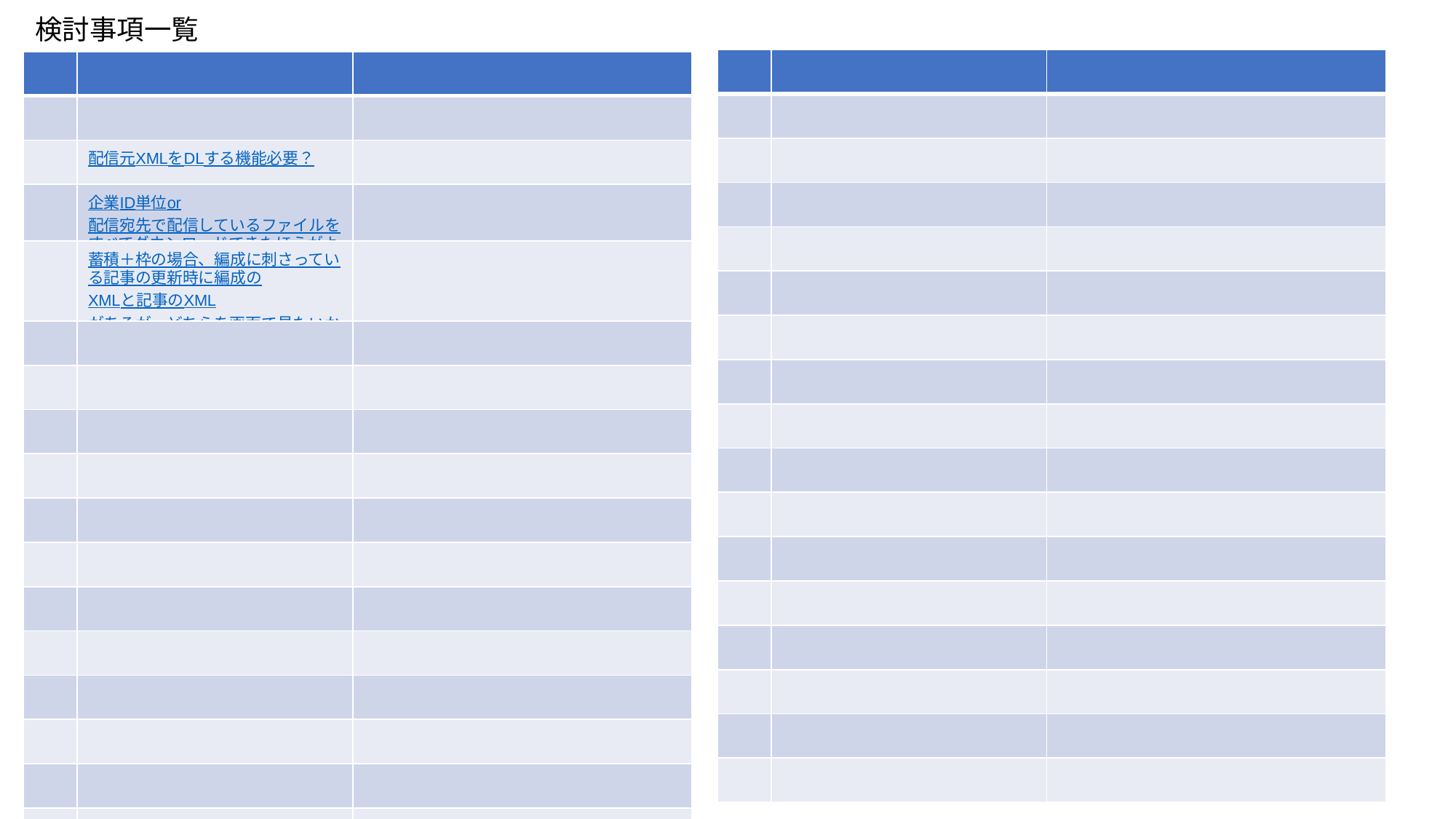

検討事項一覧
|  |  |  |
| --- | --- | --- |
|  |  |  |
|  |  |  |
|  |  |  |
|  |  |  |
|  |  |  |
|  |  |  |
|  |  |  |
|  |  |  |
|  |  |  |
|  |  |  |
|  |  |  |
|  |  |  |
|  |  |  |
|  |  |  |
|  |  |  |
|  |  |  |
|  |  |  |
| --- | --- | --- |
|  |  |  |
|  | 配信元XMLをDLする機能必要？ |  |
|  | 企業ID単位or配信宛先で配信しているファイルをすべてダウンロードできたほうがよいか？ |  |
|  | 蓄積＋枠の場合、編成に刺さっている記事の更新時に編成のXMLと記事のXMLがあるが、どちらを画面で見たいか |  |
|  |  |  |
|  |  |  |
|  |  |  |
|  |  |  |
|  |  |  |
|  |  |  |
|  |  |  |
|  |  |  |
|  |  |  |
|  |  |  |
|  |  |  |
|  |  |  |